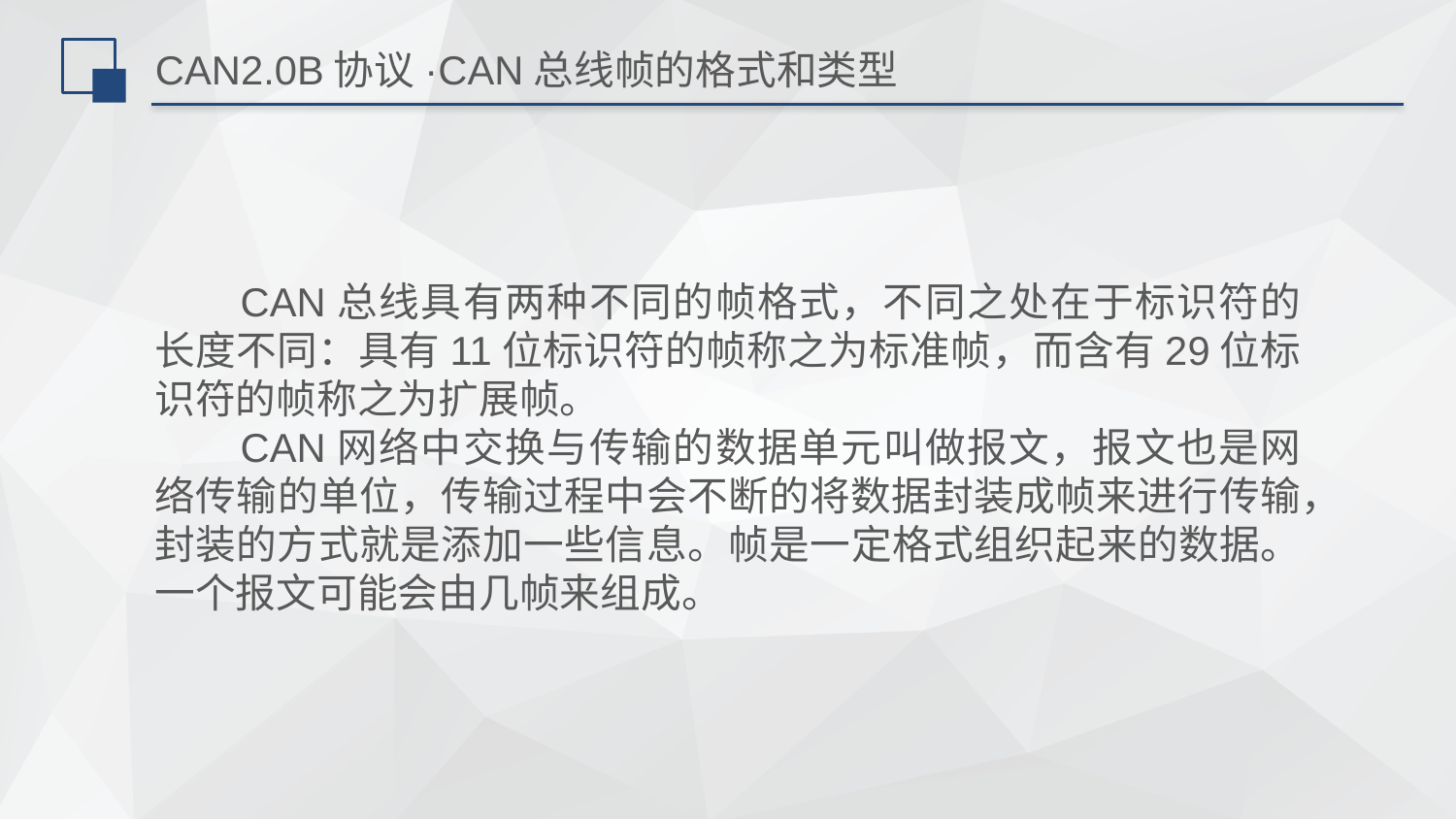

# CAN2.0B协议·CAN总线帧的格式和类型
CAN总线具有两种不同的帧格式，不同之处在于标识符的长度不同：具有11位标识符的帧称之为标准帧，而含有29位标识符的帧称之为扩展帧。
CAN网络中交换与传输的数据单元叫做报文，报文也是网络传输的单位，传输过程中会不断的将数据封装成帧来进行传输，封装的方式就是添加一些信息。帧是一定格式组织起来的数据。一个报文可能会由几帧来组成。